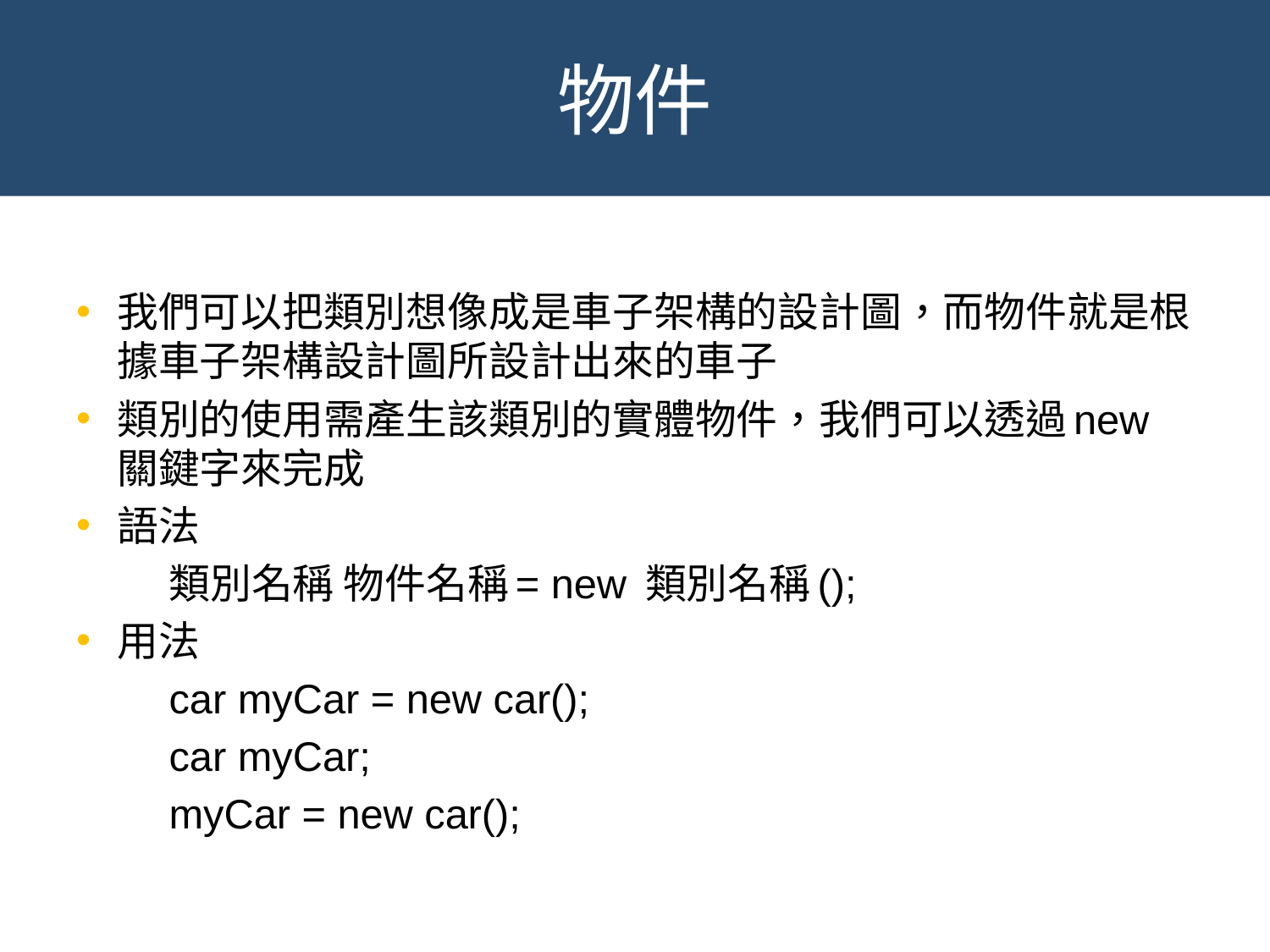

# 物件

我們可以把類別想像成是車子架構的設計圖，而物件就是根據車子架構設計圖所設計出來的車子
類別的使用需產生該類別的實體物件，我們可以透過new 關鍵字來完成
語法
	類別名稱 物件名稱= new 類別名稱();
用法
	car myCar = new car();
	car myCar;
	myCar = new car();